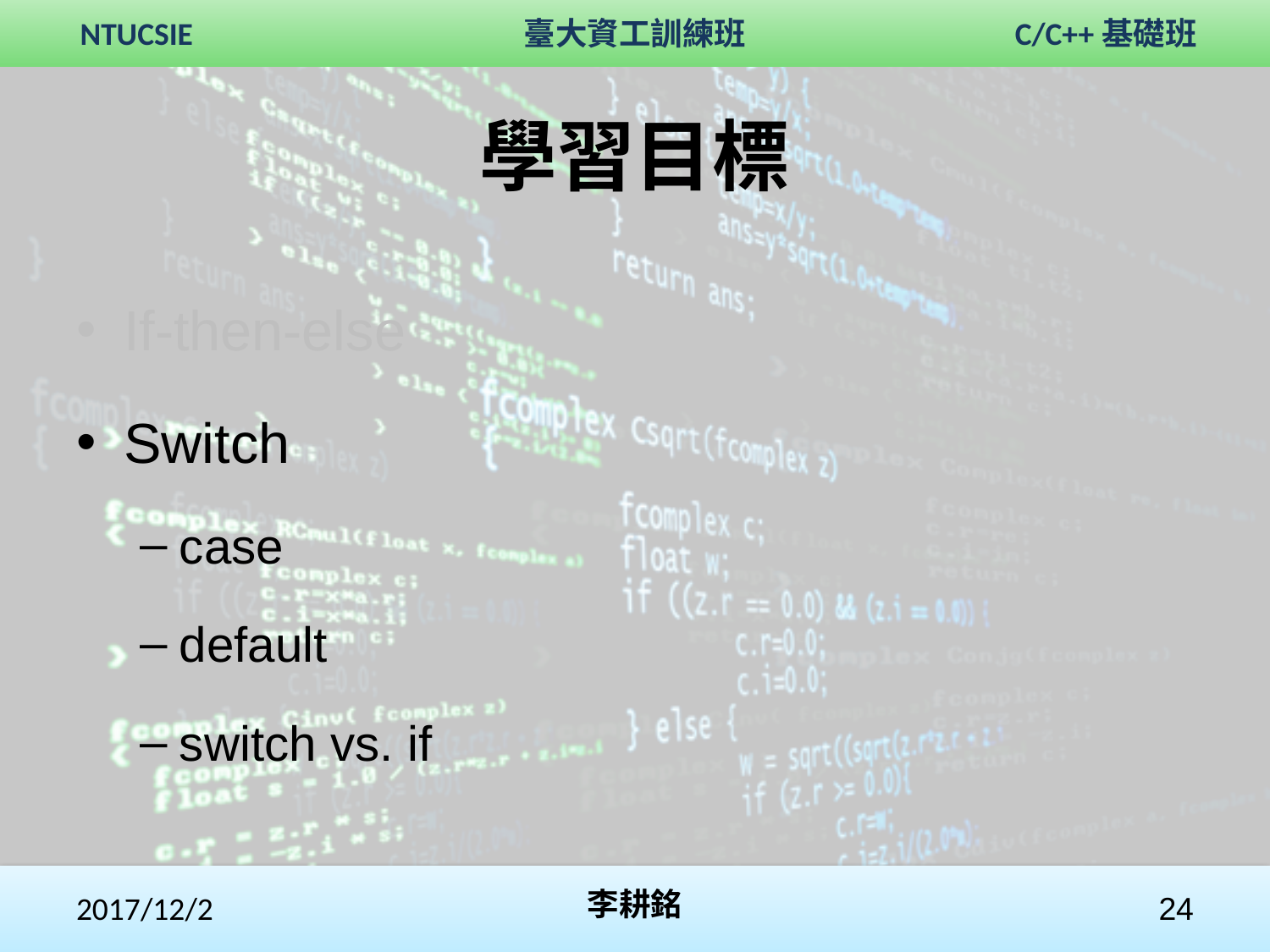

# 學習目標
If-then-else
Switch
case
default
switch vs. if

2017/12/2
李耕銘
24